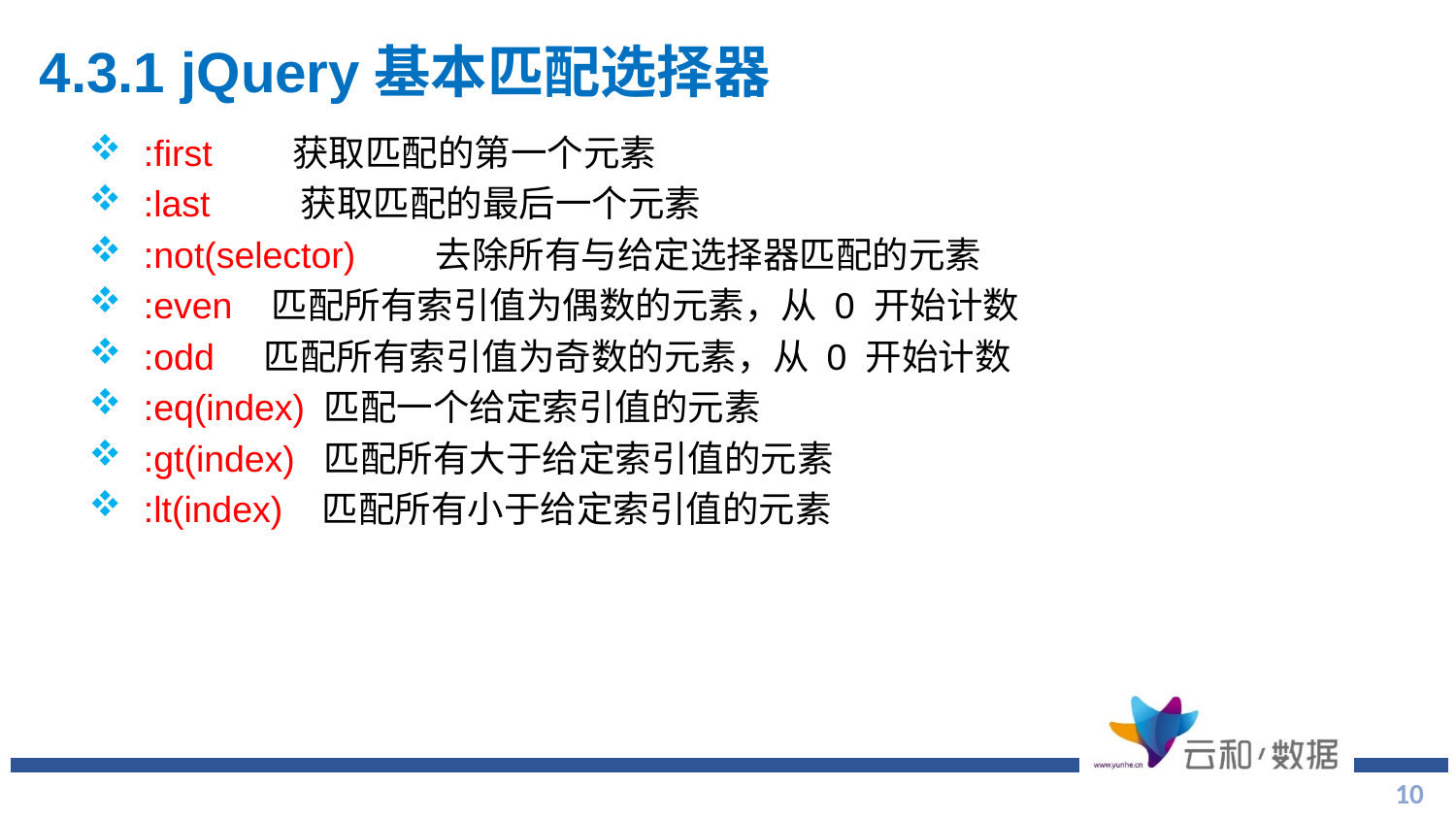

# 4.3.1 jQuery基本匹配选择器
:first       获取匹配的第一个元素
:last        获取匹配的最后一个元素
:not(selector)       去除所有与给定选择器匹配的元素
:even   匹配所有索引值为偶数的元素，从 0 开始计数
:odd    匹配所有索引值为奇数的元素，从 0 开始计数
:eq(index) 匹配一个给定索引值的元素
:gt(index)  匹配所有大于给定索引值的元素
:lt(index)   匹配所有小于给定索引值的元素
10